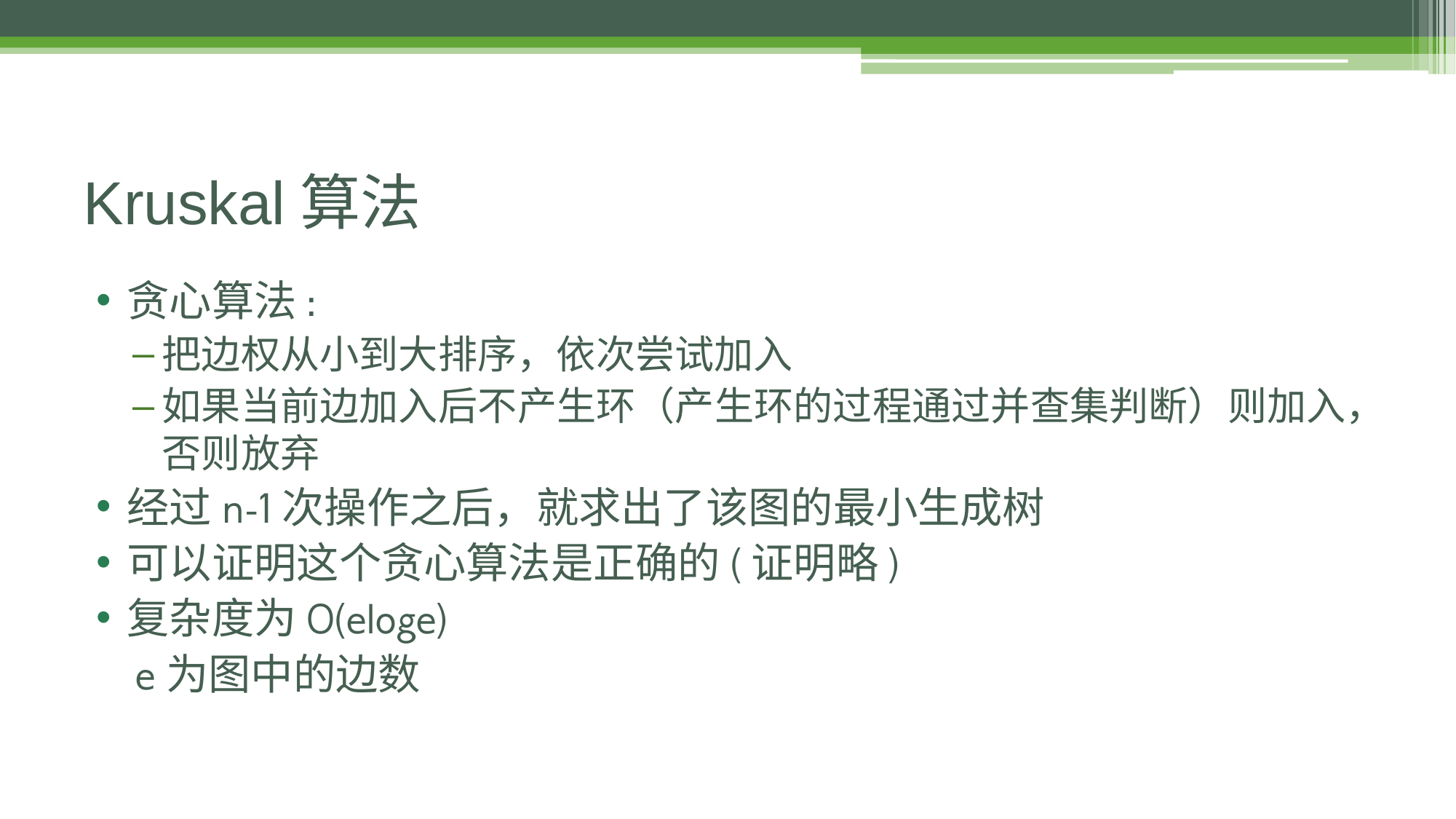

# Kruskal算法
贪心算法:
把边权从小到大排序，依次尝试加入
如果当前边加入后不产生环（产生环的过程通过并查集判断）则加入，否则放弃
经过n-1次操作之后，就求出了该图的最小生成树
可以证明这个贪心算法是正确的(证明略)
复杂度为O(eloge)
   e为图中的边数